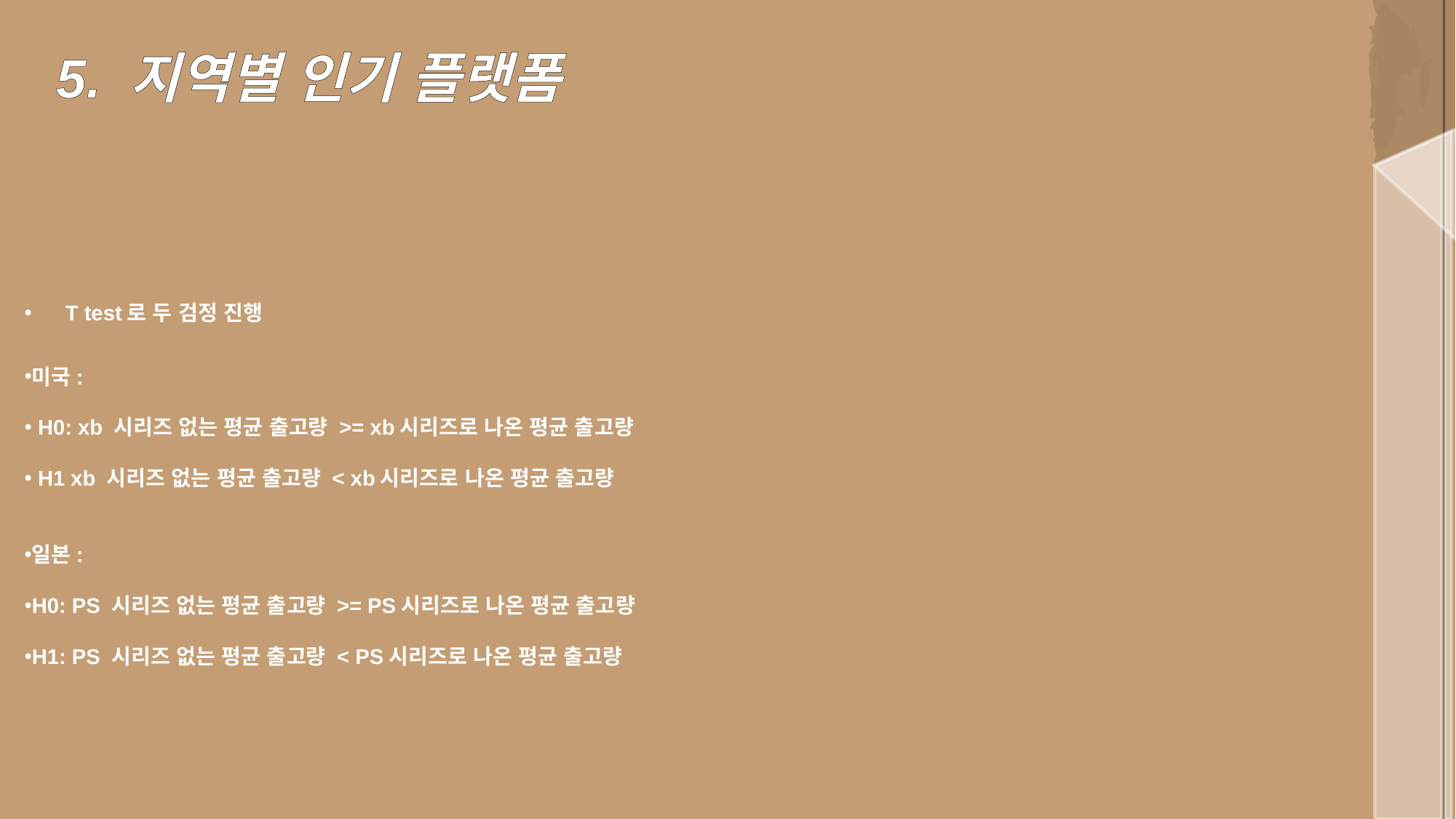

5. 지역별 인기 플랫폼

T test로 두 검정 진행

미국:

 H0: xb 시리즈 없는 평균 출고량 >= xb시리즈로 나온 평균 출고량

 H1 xb 시리즈 없는 평균 출고량 < xb시리즈로 나온 평균 출고량

일본:

H0: PS 시리즈 없는 평균 출고량 >= PS시리즈로 나온 평균 출고량

H1: PS 시리즈 없는 평균 출고량 < PS시리즈로 나온 평균 출고량